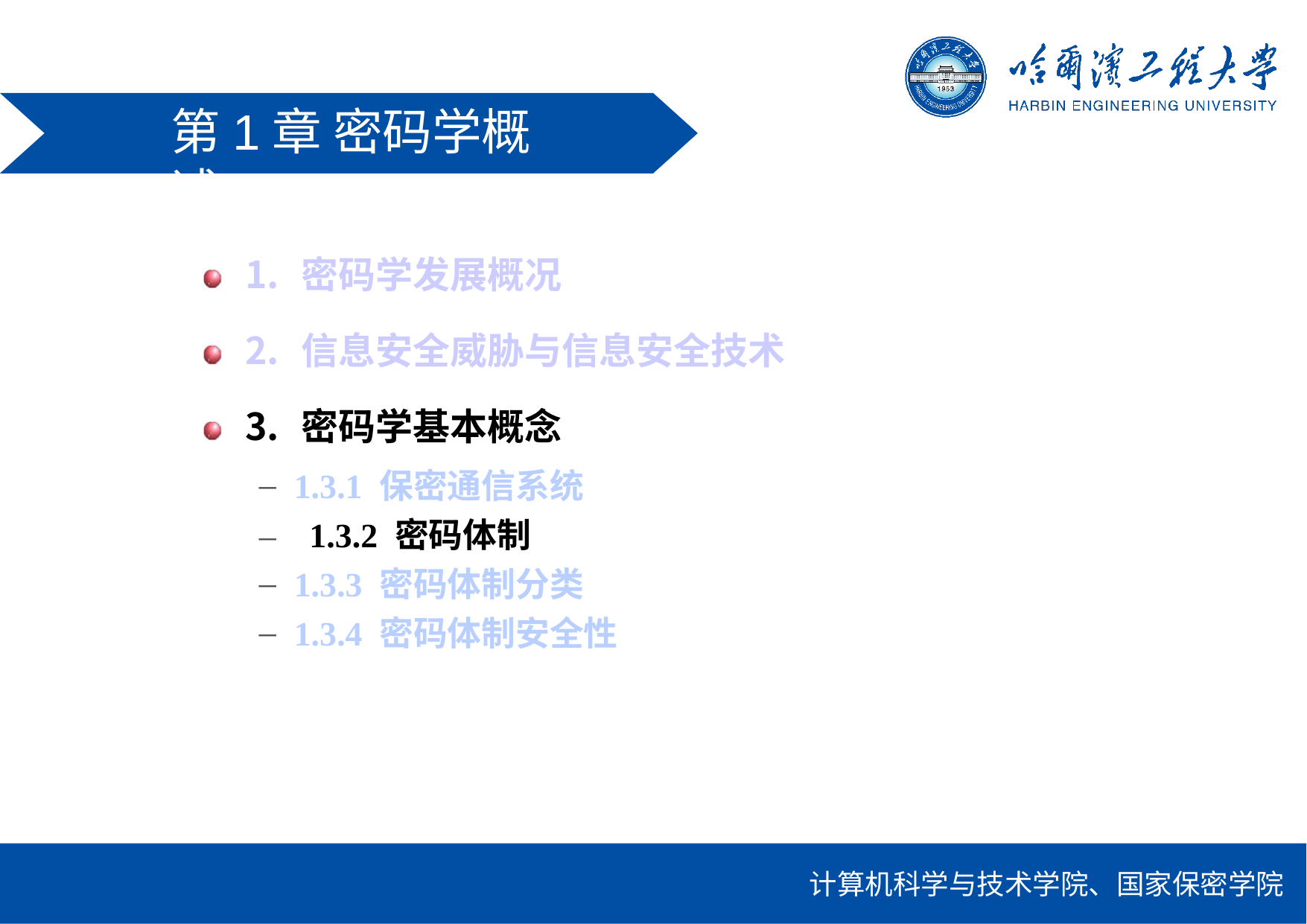

第1章 密码学概述
密码学发展概况
信息安全威胁与信息安全技术
密码学基本概念
1.3.1 保密通信系统
–	1.3.2 密码体制
1.3.3 密码体制分类
1.3.4 密码体制安全性